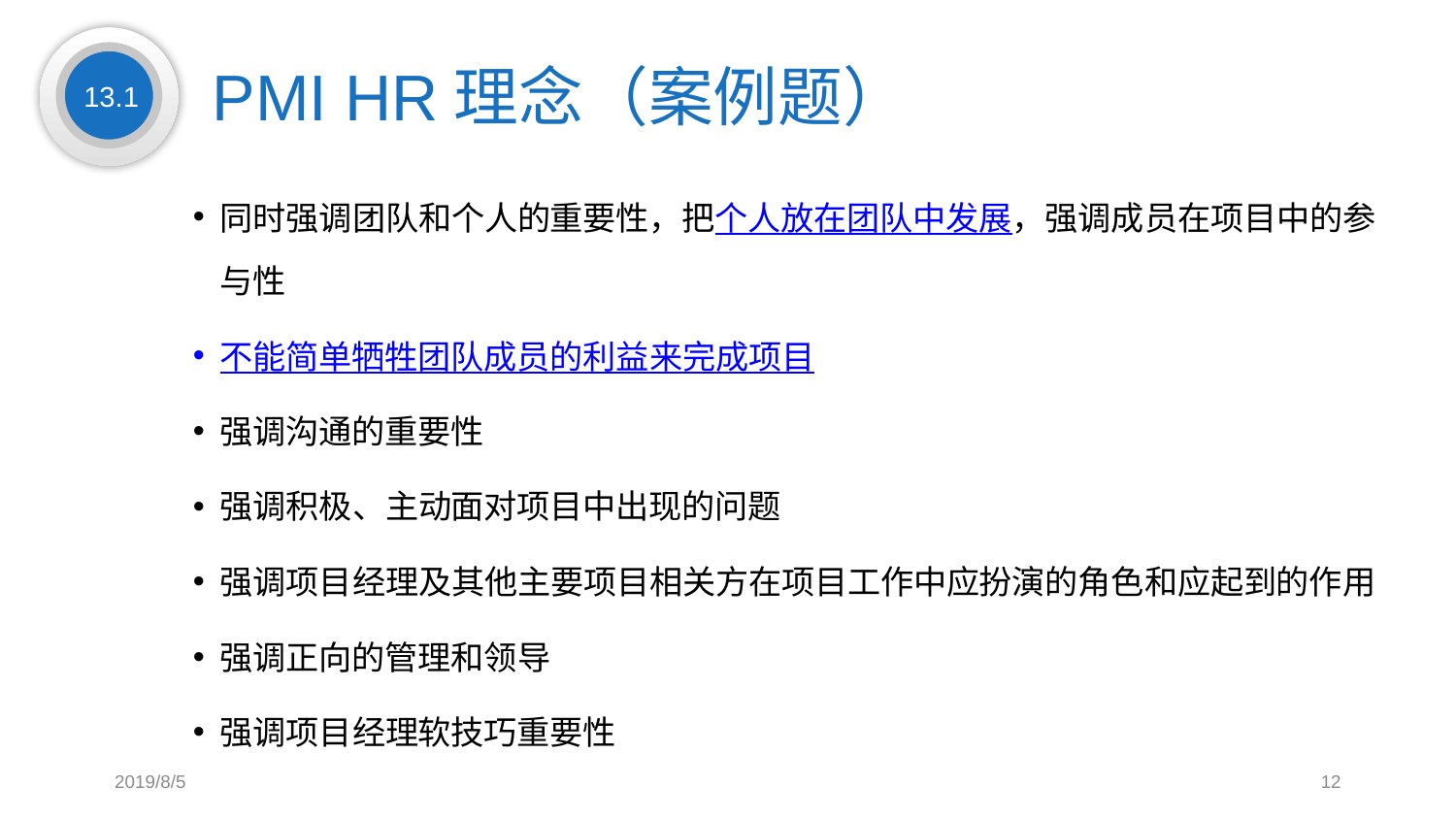

PMI HR理念（案例题）
13.1
同时强调团队和个人的重要性，把个人放在团队中发展，强调成员在项目中的参与性
不能简单牺牲团队成员的利益来完成项目
强调沟通的重要性
强调积极、主动面对项目中出现的问题
强调项目经理及其他主要项目相关方在项目工作中应扮演的角色和应起到的作用
强调正向的管理和领导
强调项目经理软技巧重要性
2019/8/5
12